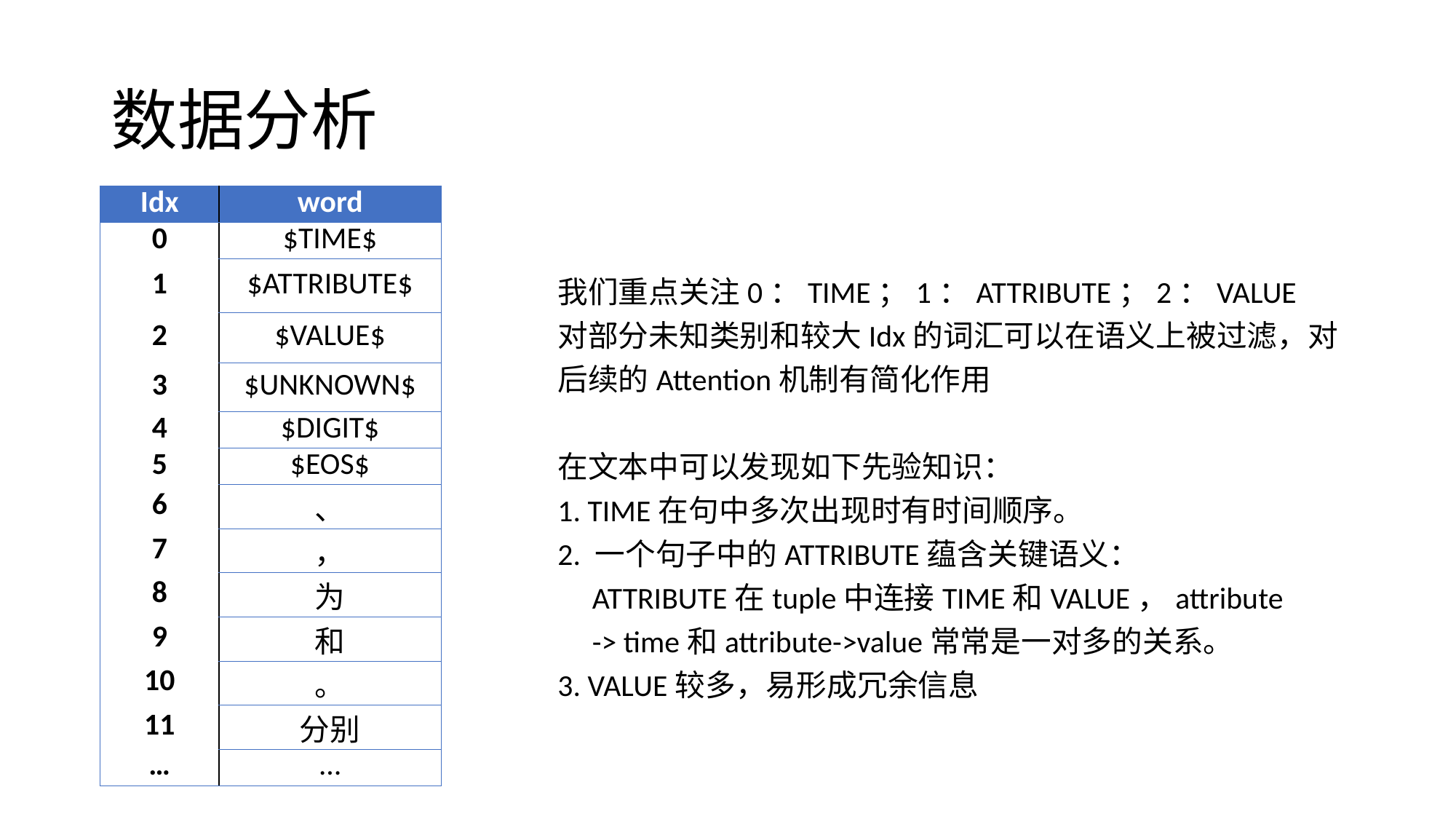

# 数据分析
| Idx | word |
| --- | --- |
| 0 | $TIME$ |
| 1 | $ATTRIBUTE$ |
| 2 | $VALUE$ |
| 3 | $UNKNOWN$ |
| 4 | $DIGIT$ |
| 5 | $EOS$ |
| 6 | 、 |
| 7 | ， |
| 8 | 为 |
| 9 | 和 |
| 10 | 。 |
| 11 | 分别 |
| … | … |
我们重点关注0：TIME；1：ATTRIBUTE；2：VALUE
对部分未知类别和较大Idx的词汇可以在语义上被过滤，对后续的Attention机制有简化作用

在文本中可以发现如下先验知识：
1. TIME在句中多次出现时有时间顺序。
2. 一个句子中的ATTRIBUTE蕴含关键语义：
     ATTRIBUTE在tuple中连接TIME和VALUE，attribute
     -> time和attribute->value常常是一对多的关系。
3. VALUE较多，易形成冗余信息